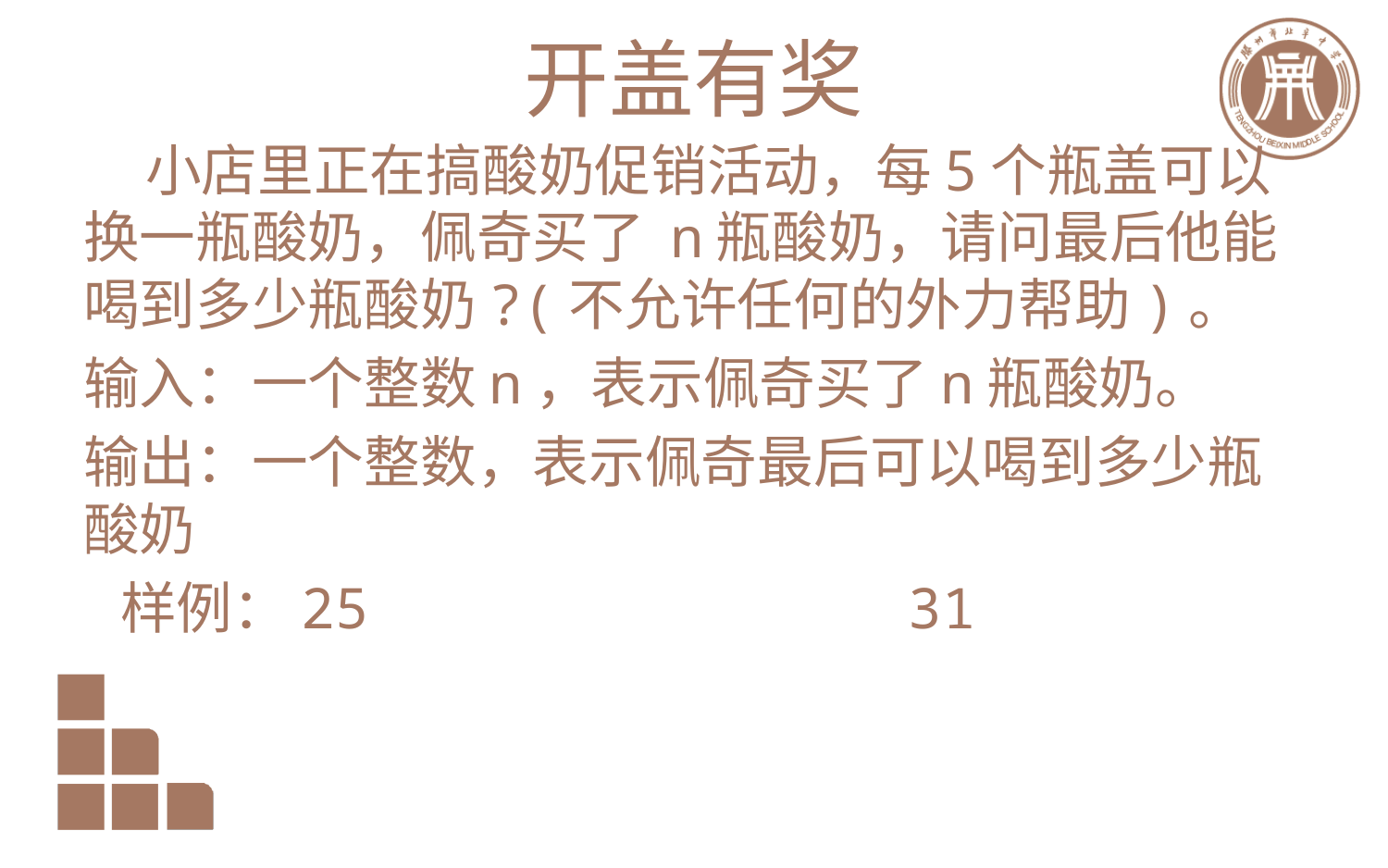

# 开盖有奖
    小店里正在搞酸奶促销活动，每5个瓶盖可以换一瓶酸奶，佩奇买了 n瓶酸奶，请问最后他能喝到多少瓶酸奶?(不允许任何的外力帮助)。
输入：一个整数n，表示佩奇买了n瓶酸奶。
输出：一个整数，表示佩奇最后可以喝到多少瓶酸奶
  样例：25                31